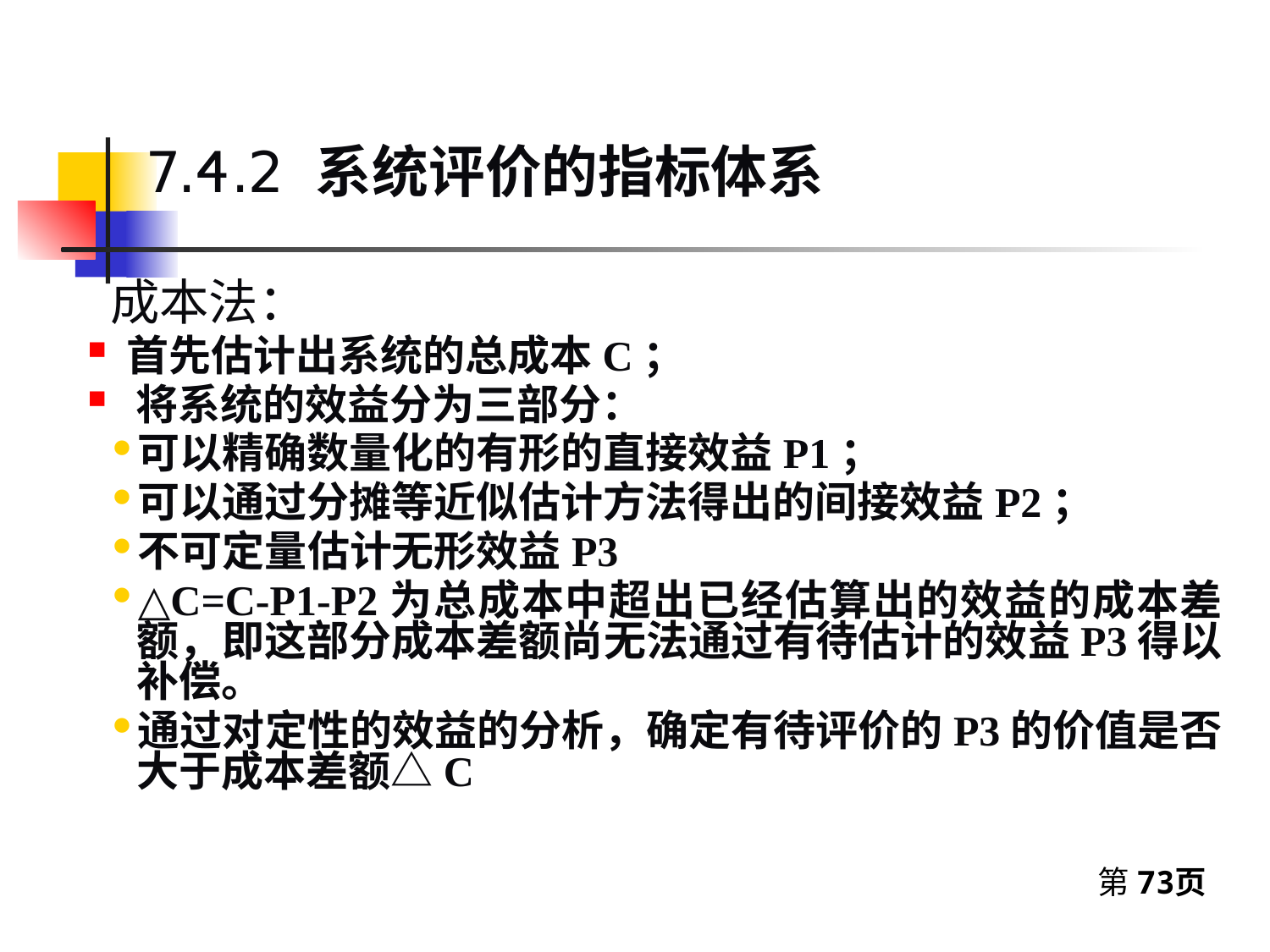

7.4.2 系统评价的指标体系
 成本法：
 首先估计出系统的总成本C；
  将系统的效益分为三部分：
可以精确数量化的有形的直接效益P1；
可以通过分摊等近似估计方法得出的间接效益P2；
不可定量估计无形效益P3
△C=C-P1-P2为总成本中超出已经估算出的效益的成本差额，即这部分成本差额尚无法通过有待估计的效益P3得以补偿。
通过对定性的效益的分析，确定有待评价的P3的价值是否大于成本差额△C